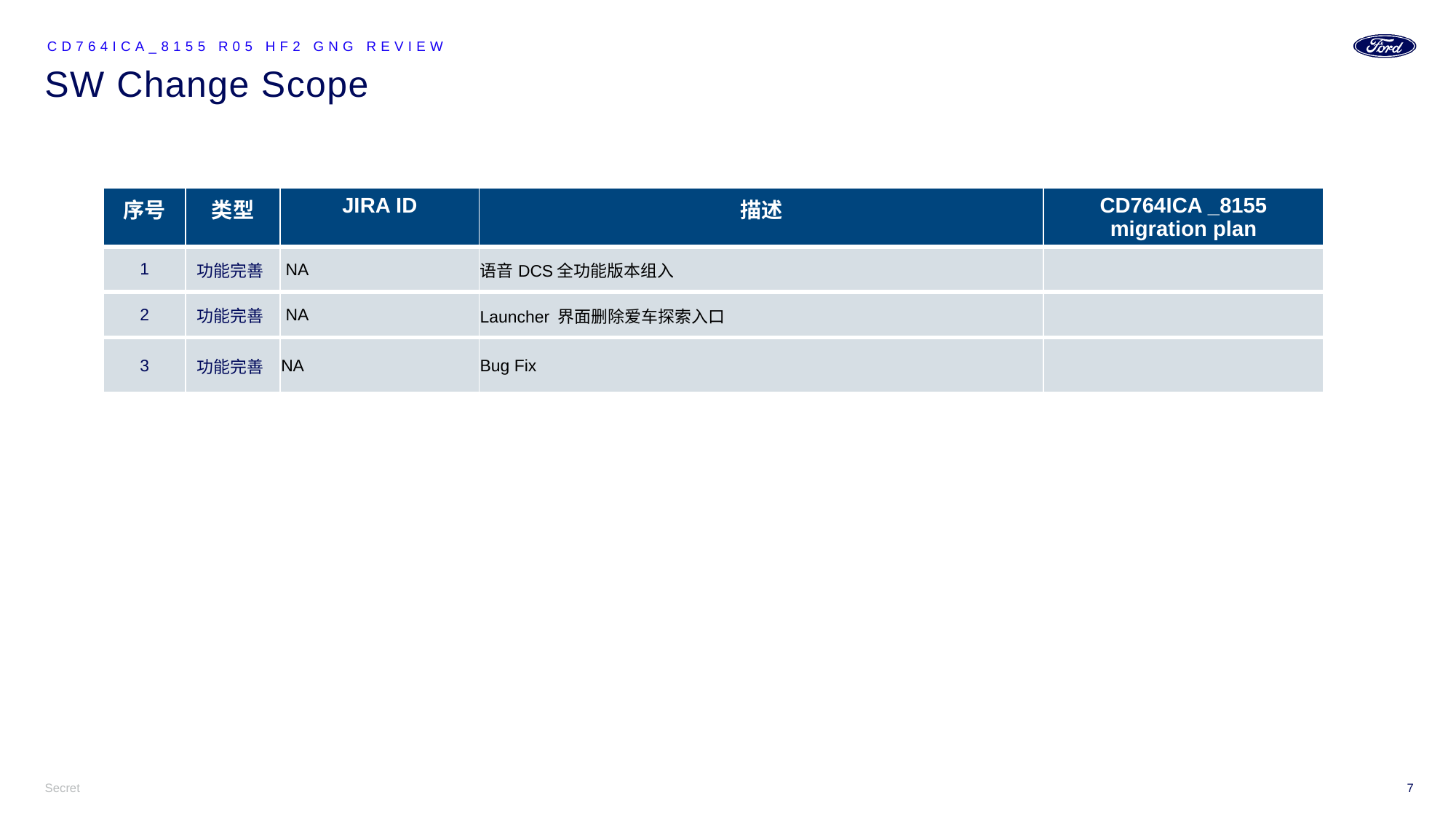

CD764ICA_8155 R05 HF2 GNG Review
# SW Change Scope
| 序号 | 类型 | JIRA ID | 描述 | CD764ICA \_8155 migration plan |
| --- | --- | --- | --- | --- |
| 1 | 功能完善 | NA | 语音DCS全功能版本组入 |  |
| 2 | 功能完善 | NA | Launcher 界面删除爱车探索入口 |  |
| 3 | 功能完善 | NA | Bug Fix |  |
7
7